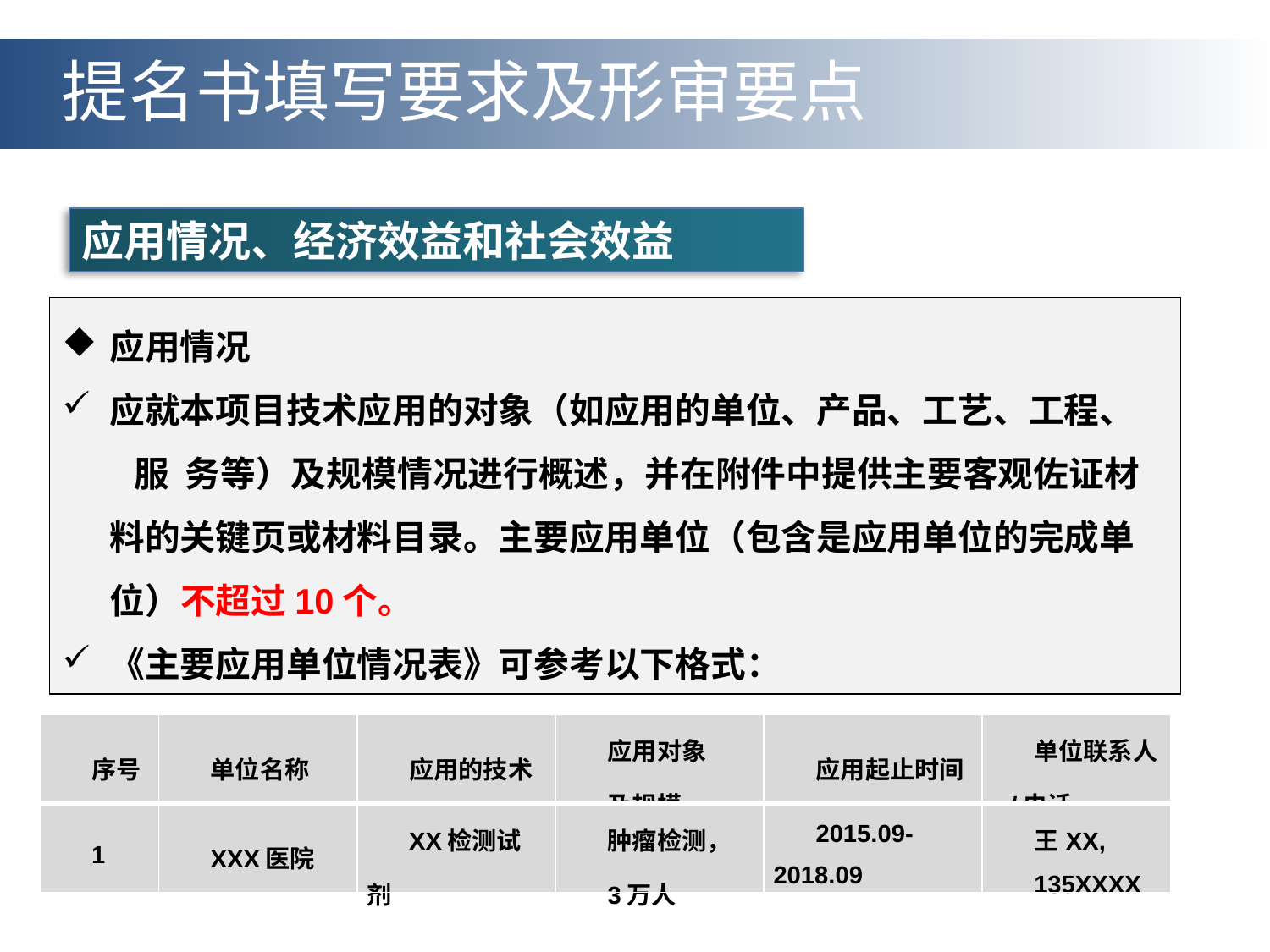

提名书填写要求及形审要点

应用情况、经济效益和社会效益
应用情况
应就本项目技术应用的对象（如应用的单位、产品、工艺、工程、        服  务等）及规模情况进行概述，并在附件中提供主要客观佐证材料的关键页或材料目录。主要应用单位（包含是应用单位的完成单位）不超过10个。
《主要应用单位情况表》可参考以下格式：

| 序号 | 单位名称 | 应用的技术 | 应用对象 及规模 | 应用起止时间 | 单位联系人 /电话 |
| --- | --- | --- | --- | --- | --- |
| 1 | XXX医院 | XX检测试剂 | 肿瘤检测， 3万人 | 2015.09- 2018.09 | 王XX, 135XXXX |